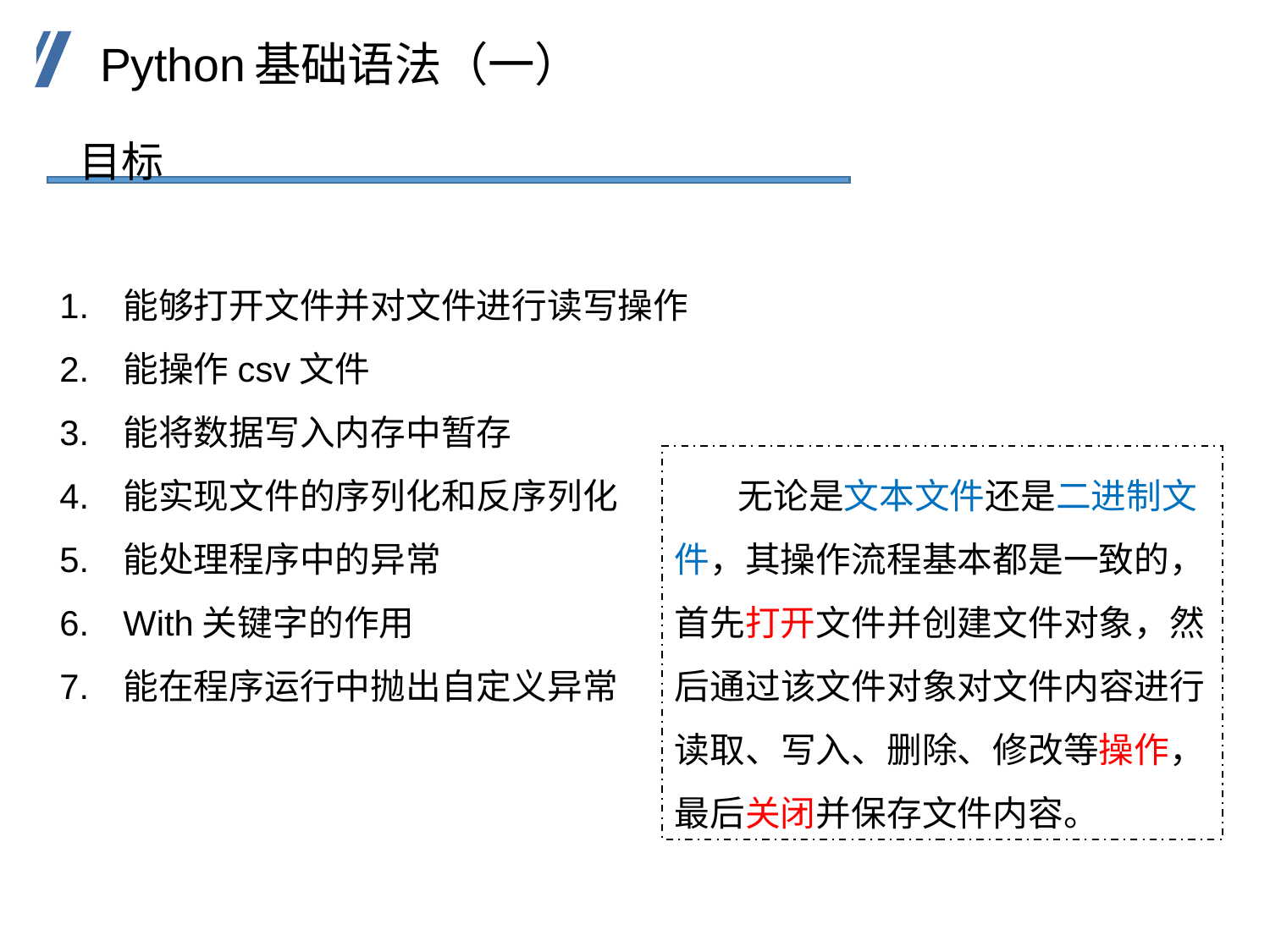

Python基础语法（一）
 目标

能够打开文件并对文件进行读写操作
能操作csv文件
能将数据写入内存中暂存
能实现文件的序列化和反序列化
能处理程序中的异常
With关键字的作用
能在程序运行中抛出自定义异常
       无论是文本文件还是二进制文件，其操作流程基本都是一致的，首先打开文件并创建文件对象，然后通过该文件对象对文件内容进行读取、写入、删除、修改等操作，最后关闭并保存文件内容。